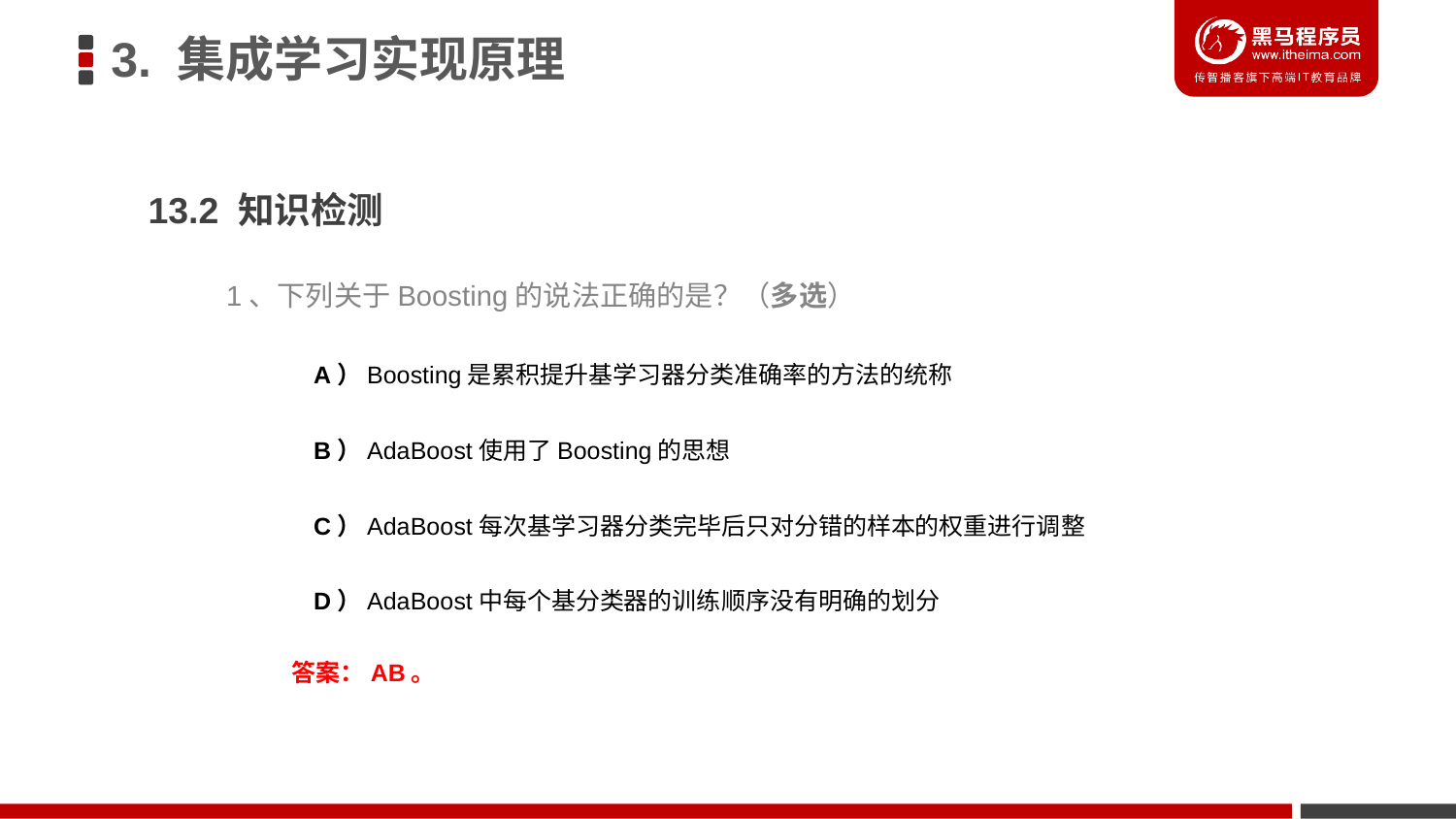

3. 集成学习实现原理
13.2 知识检测
1、下列关于Boosting的说法正确的是？（多选）
A）Boosting是累积提升基学习器分类准确率的方法的统称

B）AdaBoost使用了Boosting的思想

C）AdaBoost每次基学习器分类完毕后只对分错的样本的权重进行调整

D）AdaBoost中每个基分类器的训练顺序没有明确的划分
答案：AB。